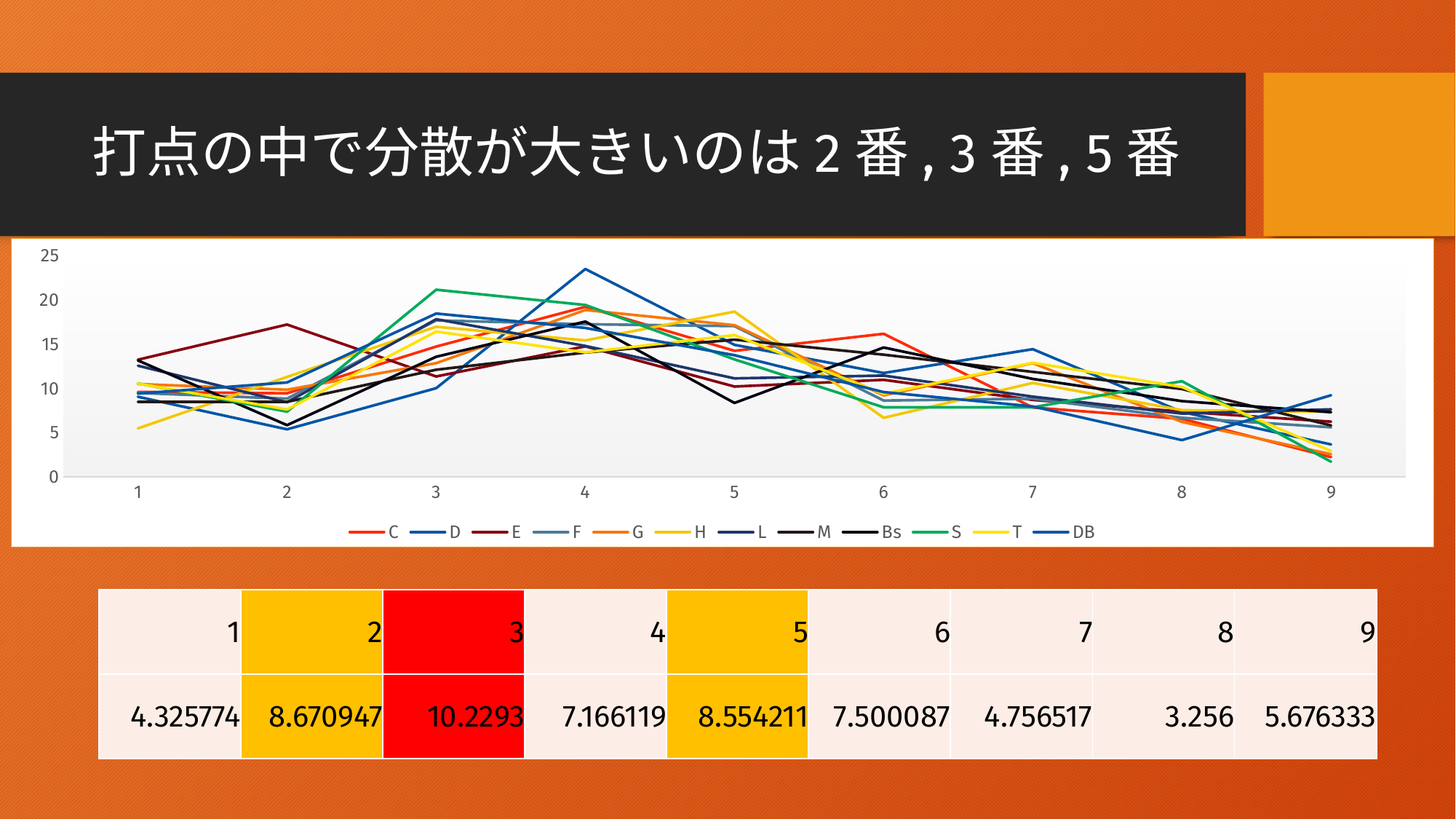

# 打点の中で分散が大きいのは2番, 3番, 5番

### Chart

| Category | C | D | E | F | G | H | L | M | Bs | S | T | DB |
|---|---|---|---|---|---|---|---|---|---|---|---|---|
| 1 | 2 | 3 | 4 | 5 | 6 | 7 | 8 | 9 |
| --- | --- | --- | --- | --- | --- | --- | --- | --- |
| 4.325774 | 8.670947 | 10.2293 | 7.166119 | 8.554211 | 7.500087 | 4.756517 | 3.256 | 5.676333 |